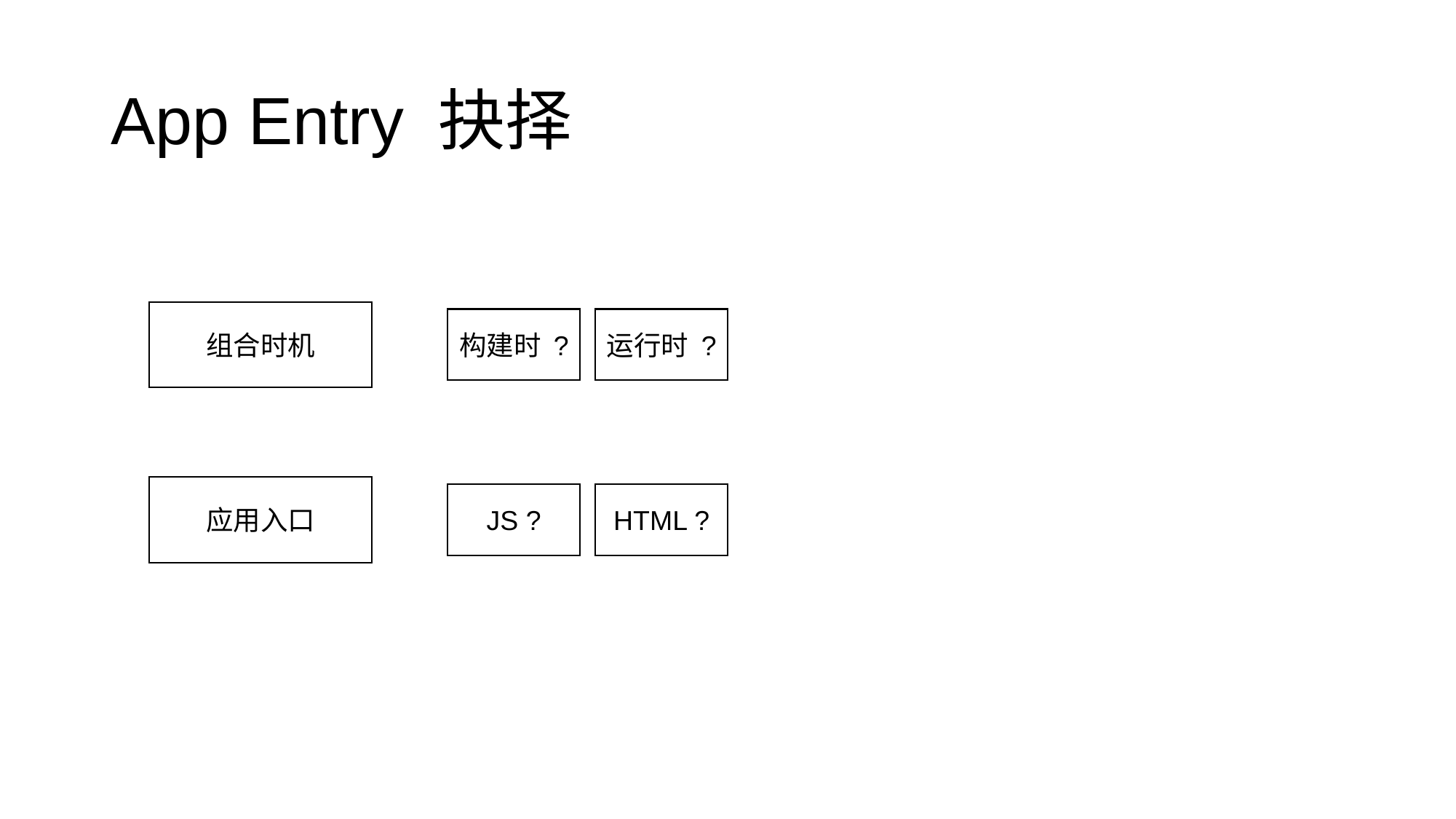

# App Entry 抉择
组合时机
构建时 ?
运行时 ?
应用入口
JS ?
HTML ?